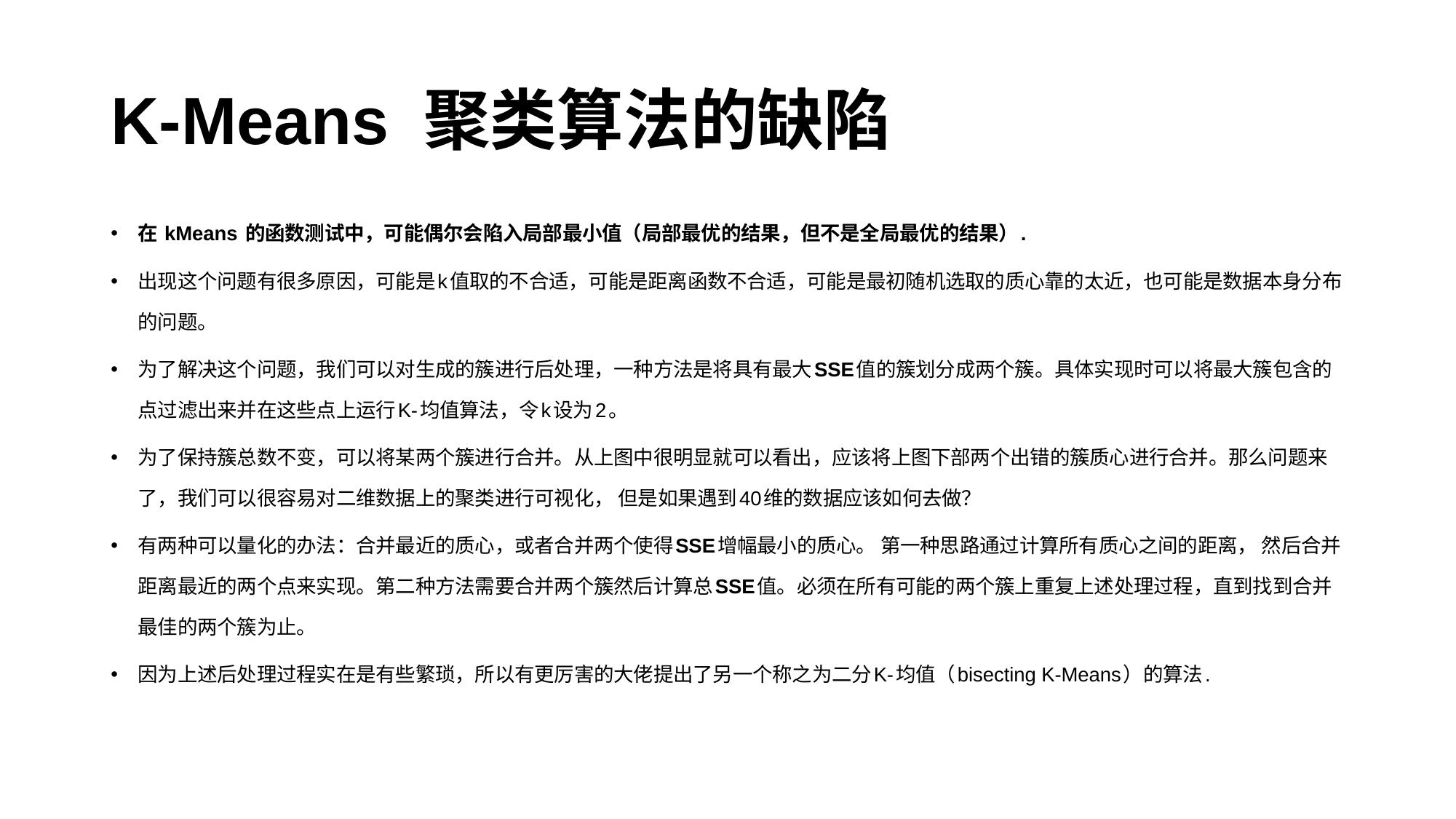

# K-Means 聚类算法的缺陷
在 kMeans 的函数测试中，可能偶尔会陷入局部最小值（局部最优的结果，但不是全局最优的结果）.
出现这个问题有很多原因，可能是k值取的不合适，可能是距离函数不合适，可能是最初随机选取的质心靠的太近，也可能是数据本身分布的问题。
为了解决这个问题，我们可以对生成的簇进行后处理，一种方法是将具有最大SSE值的簇划分成两个簇。具体实现时可以将最大簇包含的点过滤出来并在这些点上运行K-均值算法，令k设为2。
为了保持簇总数不变，可以将某两个簇进行合并。从上图中很明显就可以看出，应该将上图下部两个出错的簇质心进行合并。那么问题来了，我们可以很容易对二维数据上的聚类进行可视化， 但是如果遇到40维的数据应该如何去做？
有两种可以量化的办法：合并最近的质心，或者合并两个使得SSE增幅最小的质心。 第一种思路通过计算所有质心之间的距离， 然后合并距离最近的两个点来实现。第二种方法需要合并两个簇然后计算总SSE值。必须在所有可能的两个簇上重复上述处理过程，直到找到合并最佳的两个簇为止。
因为上述后处理过程实在是有些繁琐，所以有更厉害的大佬提出了另一个称之为二分K-均值（bisecting K-Means）的算法.